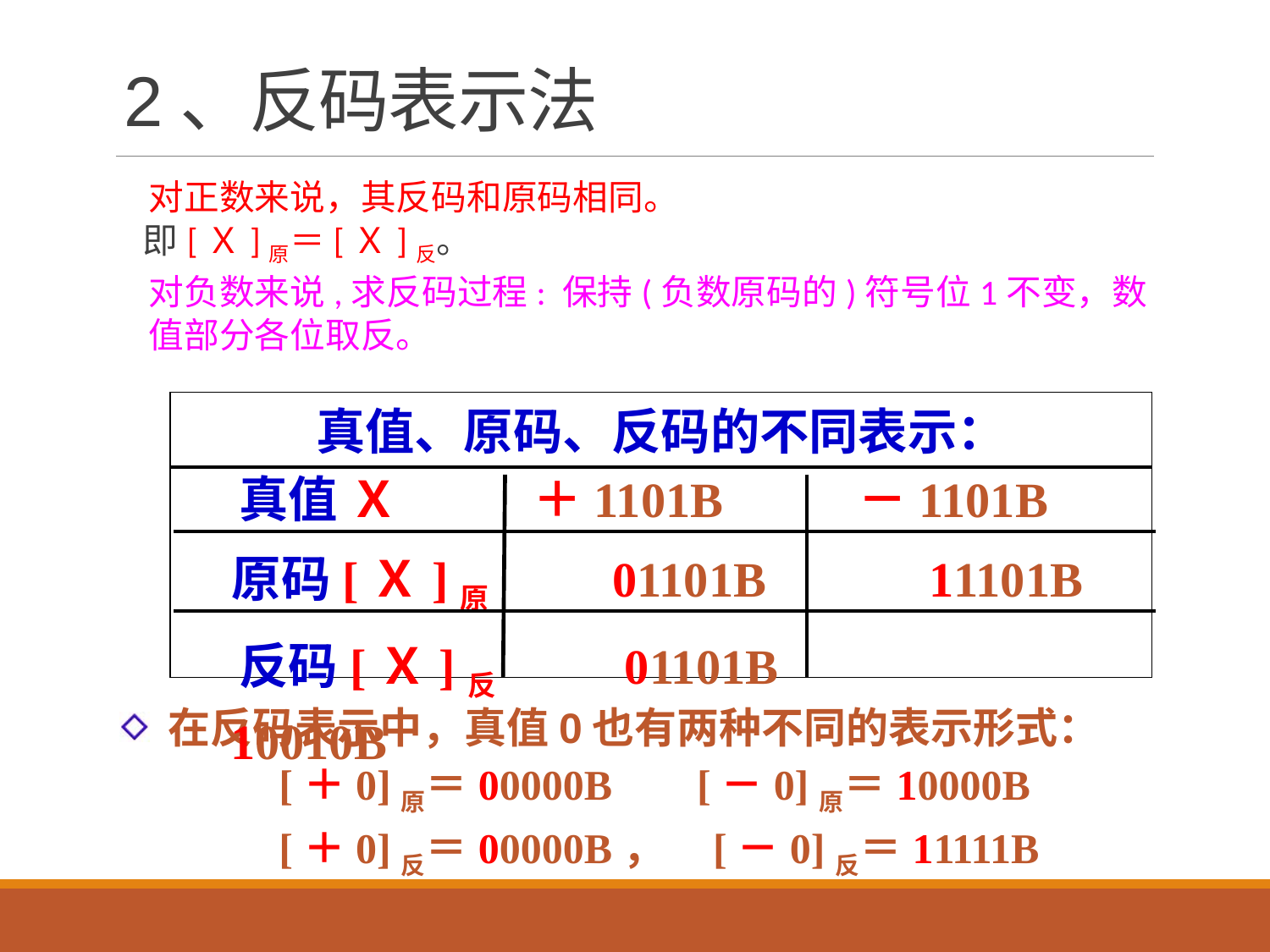

# 2、反码表示法
对正数来说，其反码和原码相同。
   即[Ｘ]原＝[Ｘ]反。
对负数来说,求反码过程: 保持(负数原码的)符号位1不变，数值部分各位取反。
真值、原码、反码的不同表示：
    真值 Ｘ            ＋1101B          －1101B
　原码[Ｘ]原  　    01101B　        11101B
    反码[Ｘ]反　      01101B　　　10010B
在反码表示中，真值0也有两种不同的表示形式：
               [＋0]原＝00000B        [－0]原＝10000B
               [＋0]反＝00000B，    [－0]反＝11111B